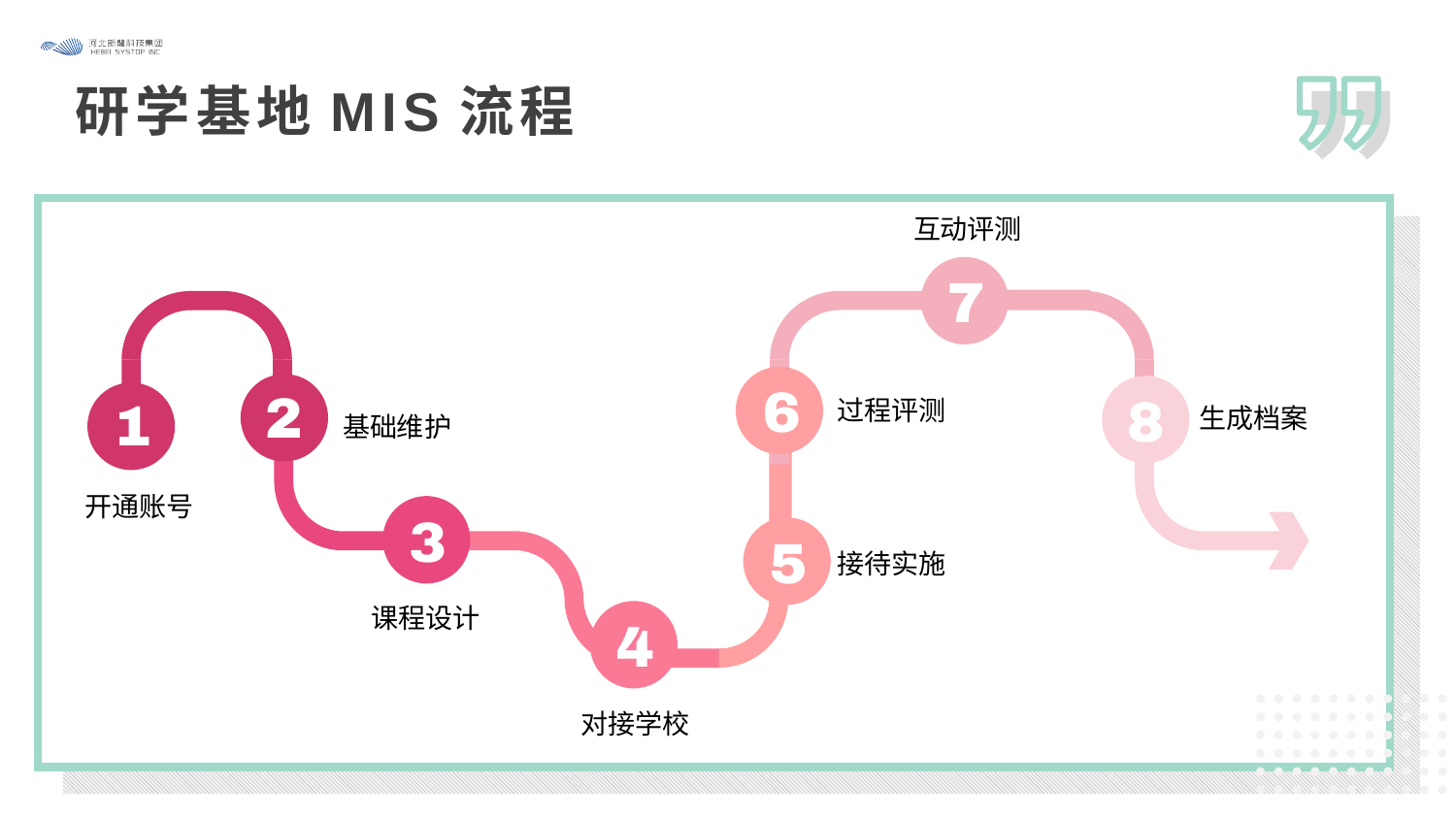

研学基地MIS流程

互动评测

7

6

2

8

1
过程评测
生成档案
基础维护
开通账号

3

5
接待实施

4
课程设计

对接学校